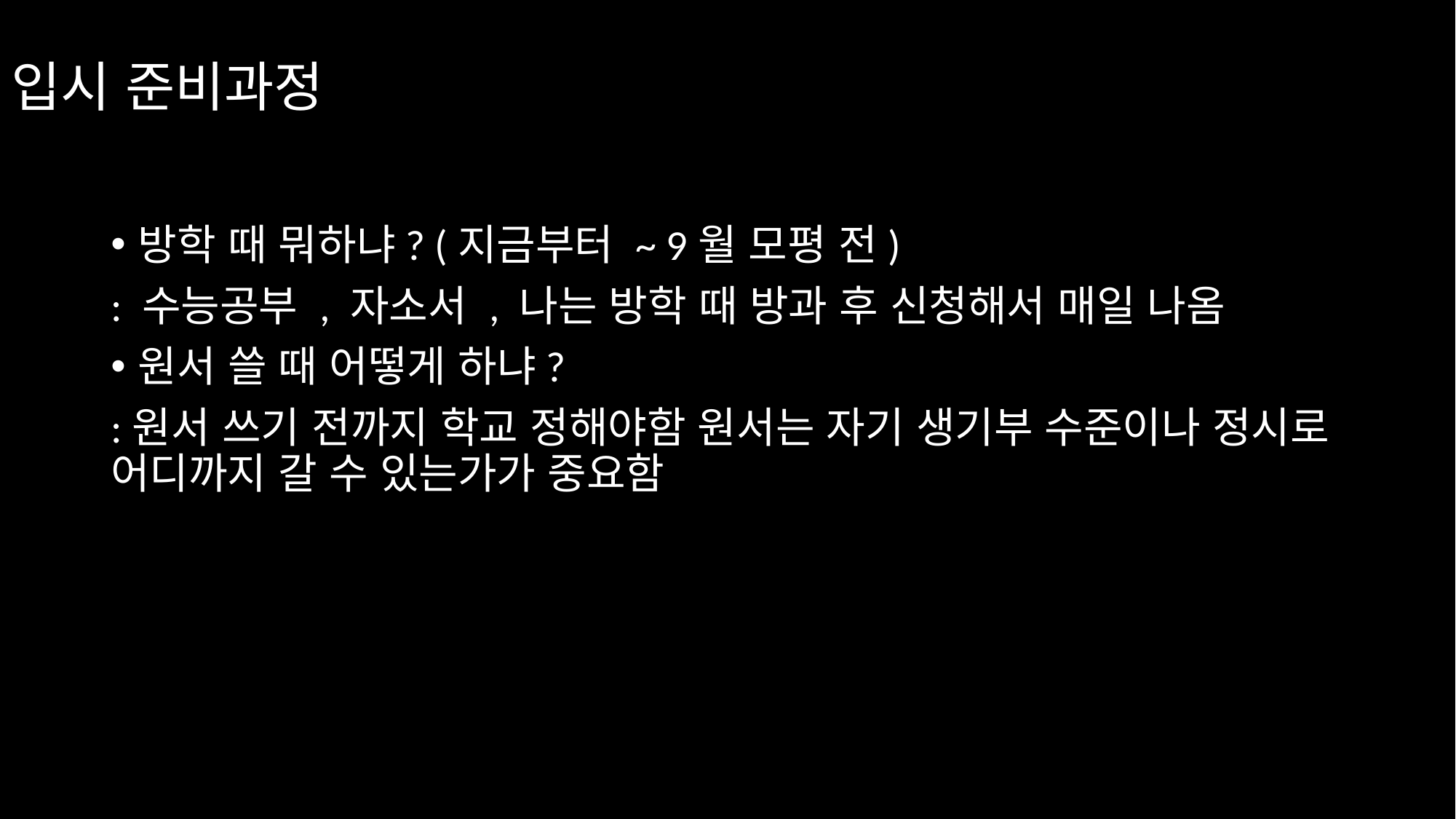

# 입시 준비과정
방학 때 뭐하냐? (지금부터 ~ 9월 모평 전)
: 수능공부 , 자소서 , 나는 방학 때 방과 후 신청해서 매일 나옴
원서 쓸 때 어떻게 하냐?
:원서 쓰기 전까지 학교 정해야함 원서는 자기 생기부 수준이나 정시로 어디까지 갈 수 있는가가 중요함